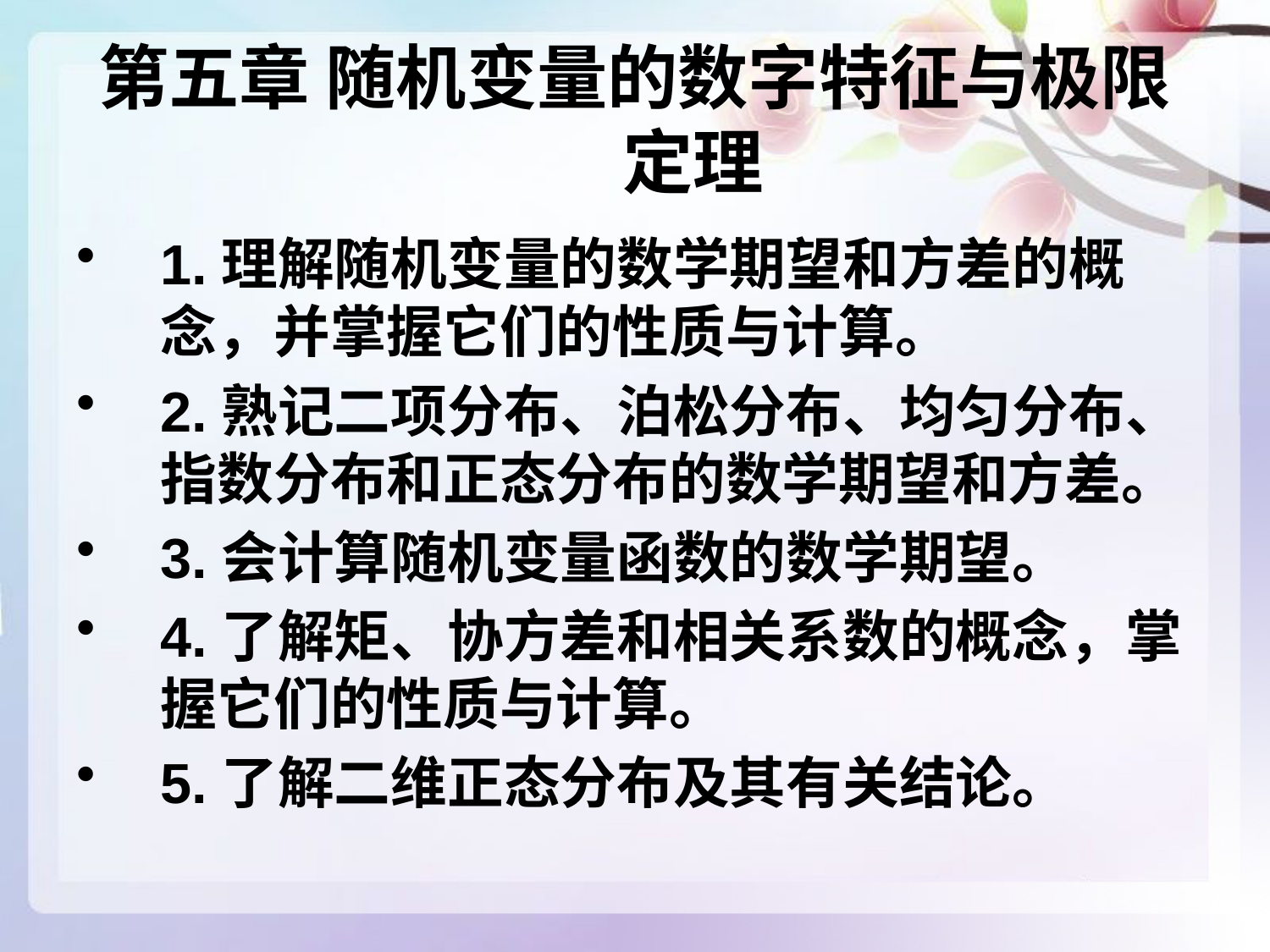

# 第五章 随机变量的数字特征与极限定理
1.理解随机变量的数学期望和方差的概念，并掌握它们的性质与计算。
2.熟记二项分布、泊松分布、均匀分布、指数分布和正态分布的数学期望和方差。
3.会计算随机变量函数的数学期望。
4.了解矩、协方差和相关系数的概念，掌握它们的性质与计算。
5.了解二维正态分布及其有关结论。